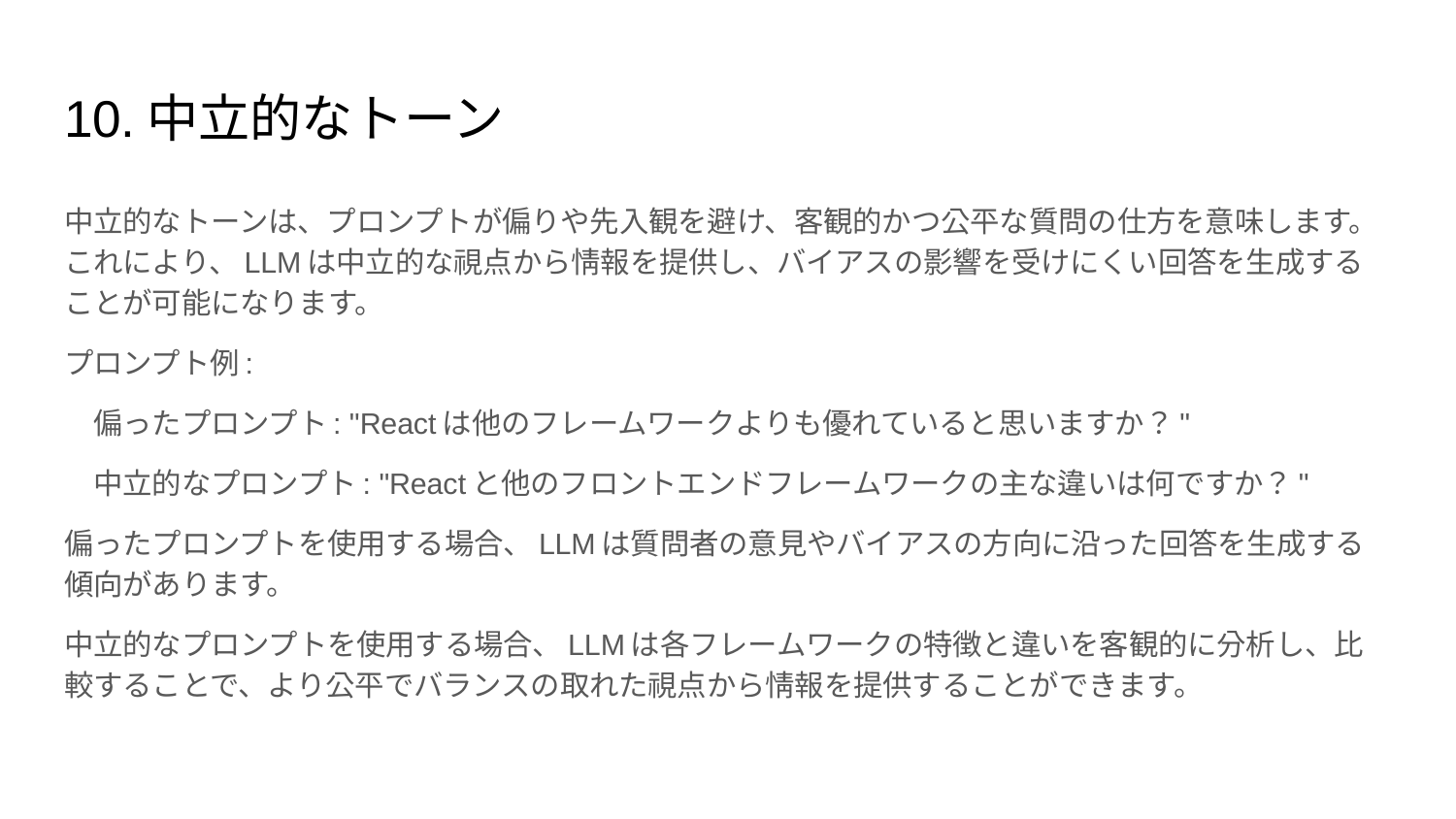

# 10.中立的なトーン
中立的なトーンは、プロンプトが偏りや先入観を避け、客観的かつ公平な質問の仕方を意味します。これにより、LLMは中立的な視点から情報を提供し、バイアスの影響を受けにくい回答を生成することが可能になります。
プロンプト例:
　偏ったプロンプト: "Reactは他のフレームワークよりも優れていると思いますか？"
　中立的なプロンプト: "Reactと他のフロントエンドフレームワークの主な違いは何ですか？"
偏ったプロンプトを使用する場合、LLMは質問者の意見やバイアスの方向に沿った回答を生成する傾向があります。
中立的なプロンプトを使用する場合、LLMは各フレームワークの特徴と違いを客観的に分析し、比較することで、より公平でバランスの取れた視点から情報を提供することができます。